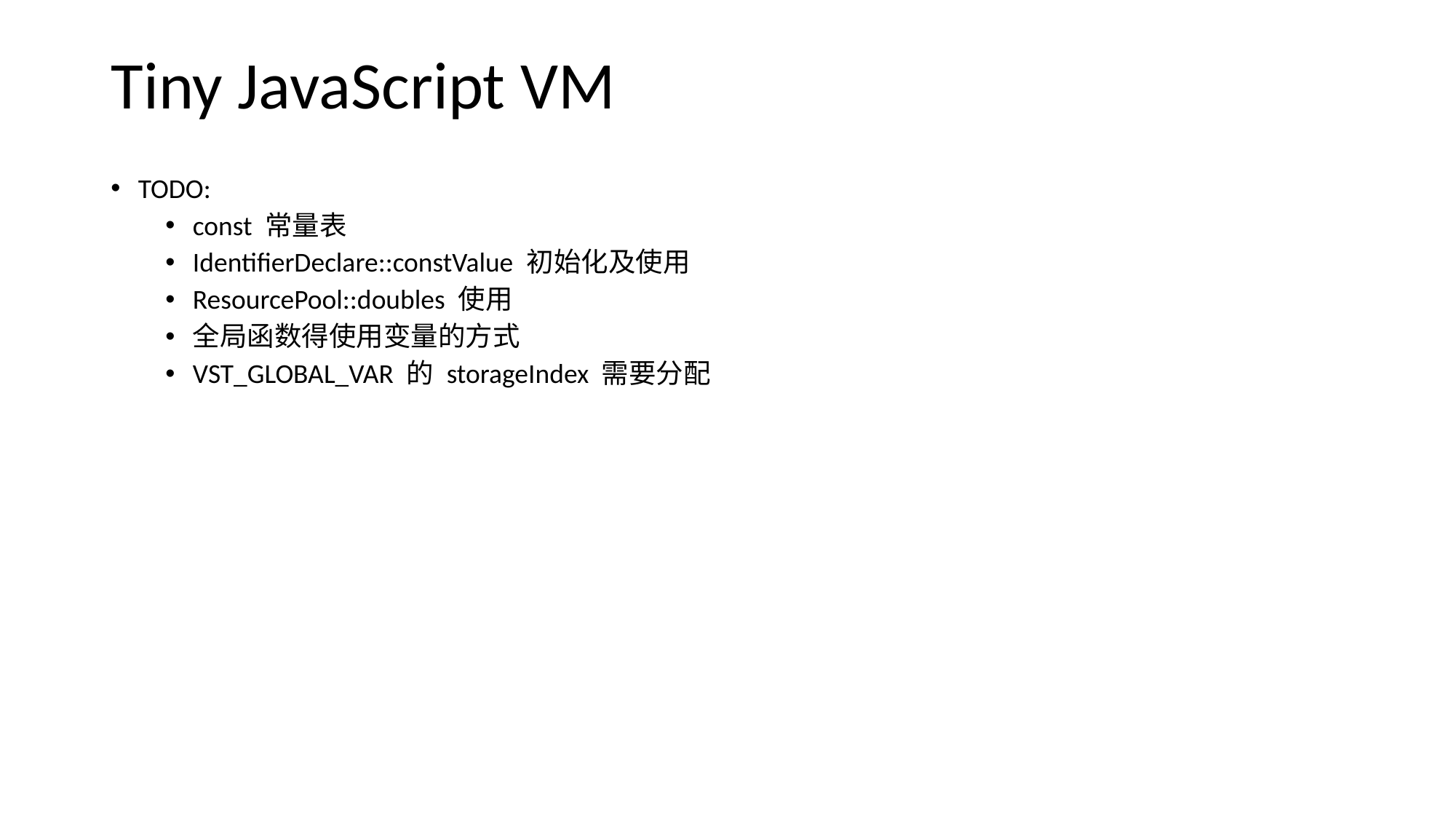

# Tiny JavaScript VM
TODO:
const 常量表
IdentifierDeclare::constValue 初始化及使用
ResourcePool::doubles 使用
全局函数得使用变量的方式
VST_GLOBAL_VAR 的 storageIndex 需要分配